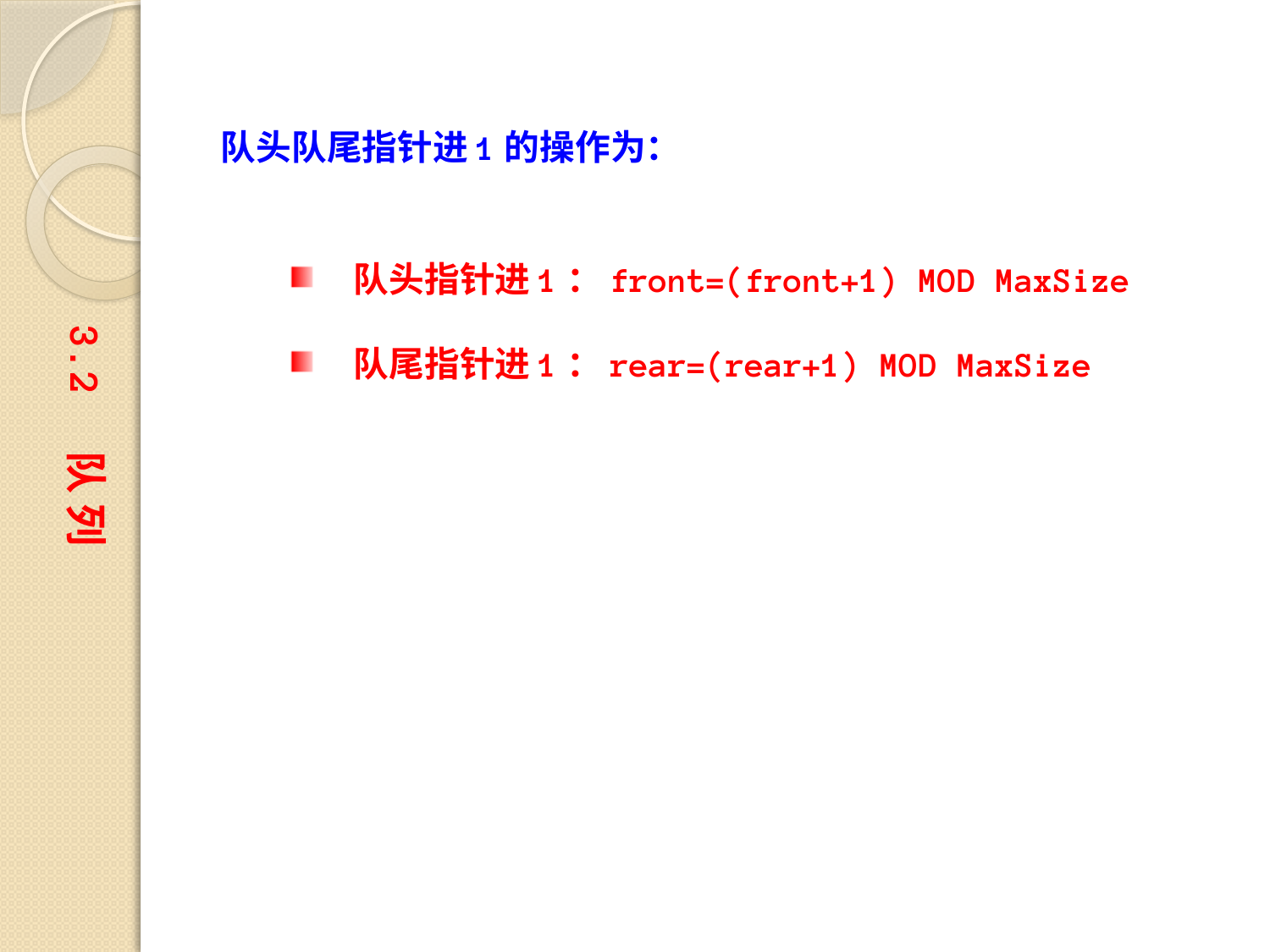

队头队尾指针进1的操作为：
队头指针进1：front=(front+1) MOD MaxSize
队尾指针进1：rear=(rear+1) MOD MaxSize
3.2  队 列